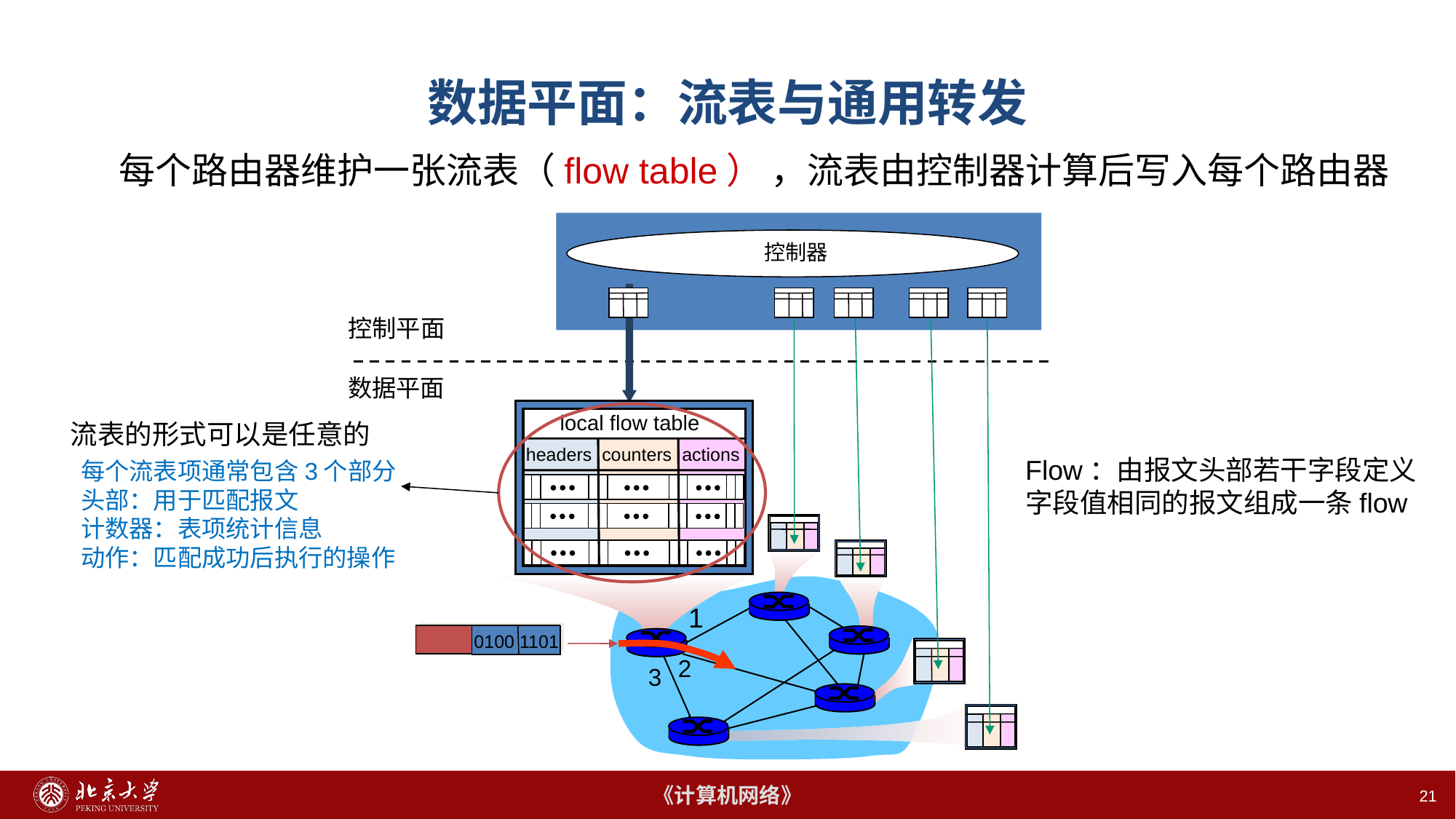

# 数据平面：流表与通用转发
每个路由器维护一张流表（flow table） ，流表由控制器计算后写入每个路由器

控制器

控制平面

数据平面

local flow table

headers  counters  actions

流表的形式可以是任意的
Flow：由报文头部若干字段定义
字段值相同的报文组成一条flow
每个流表项通常包含3个部分
头部：用于匹配报文
计数器：表项统计信息
动作：匹配成功后执行的操作

1

0100 1101

2

3

21